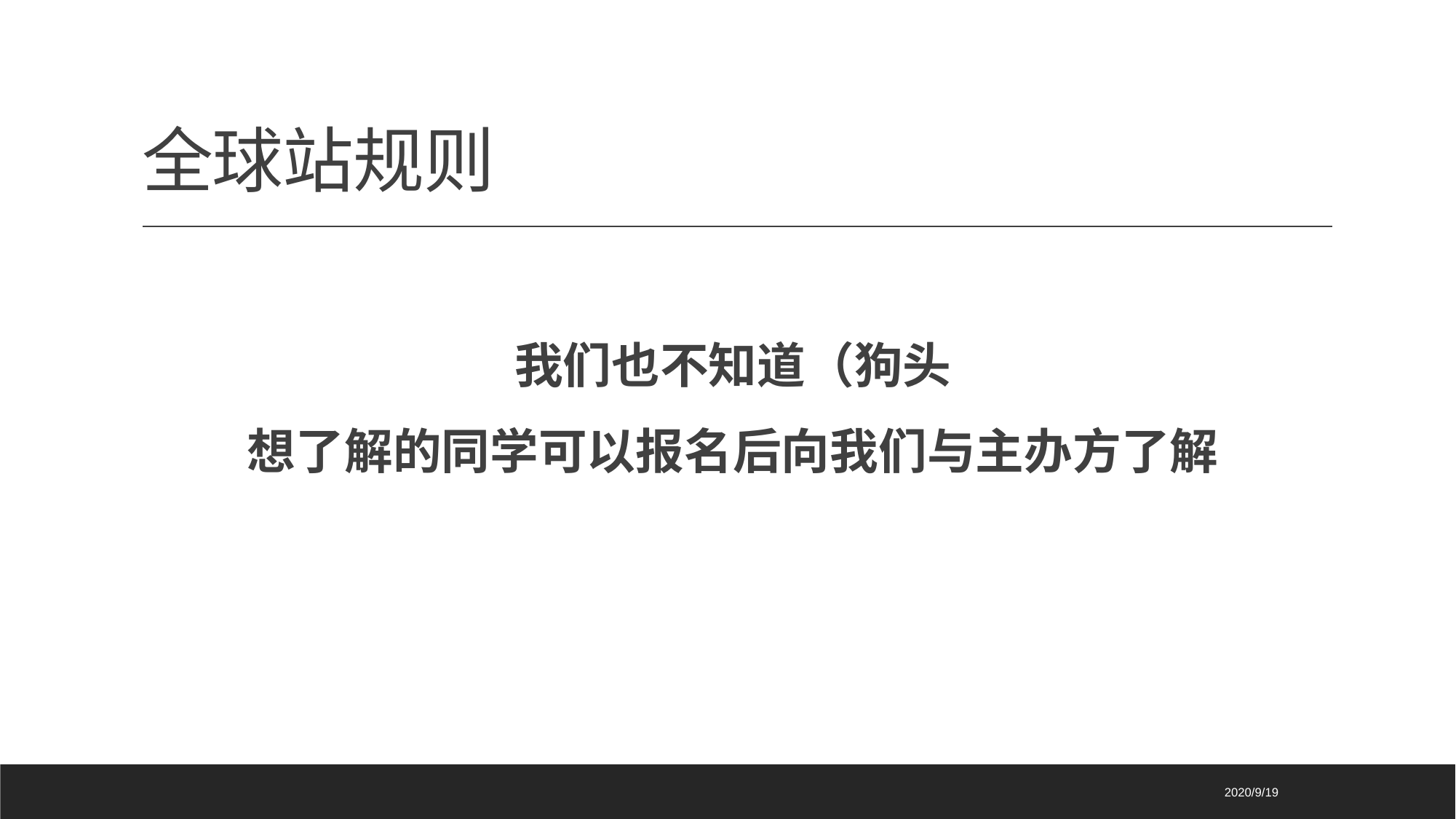

# 全球站规则
我们也不知道（狗头
想了解的同学可以报名后向我们与主办方了解
2020/9/19